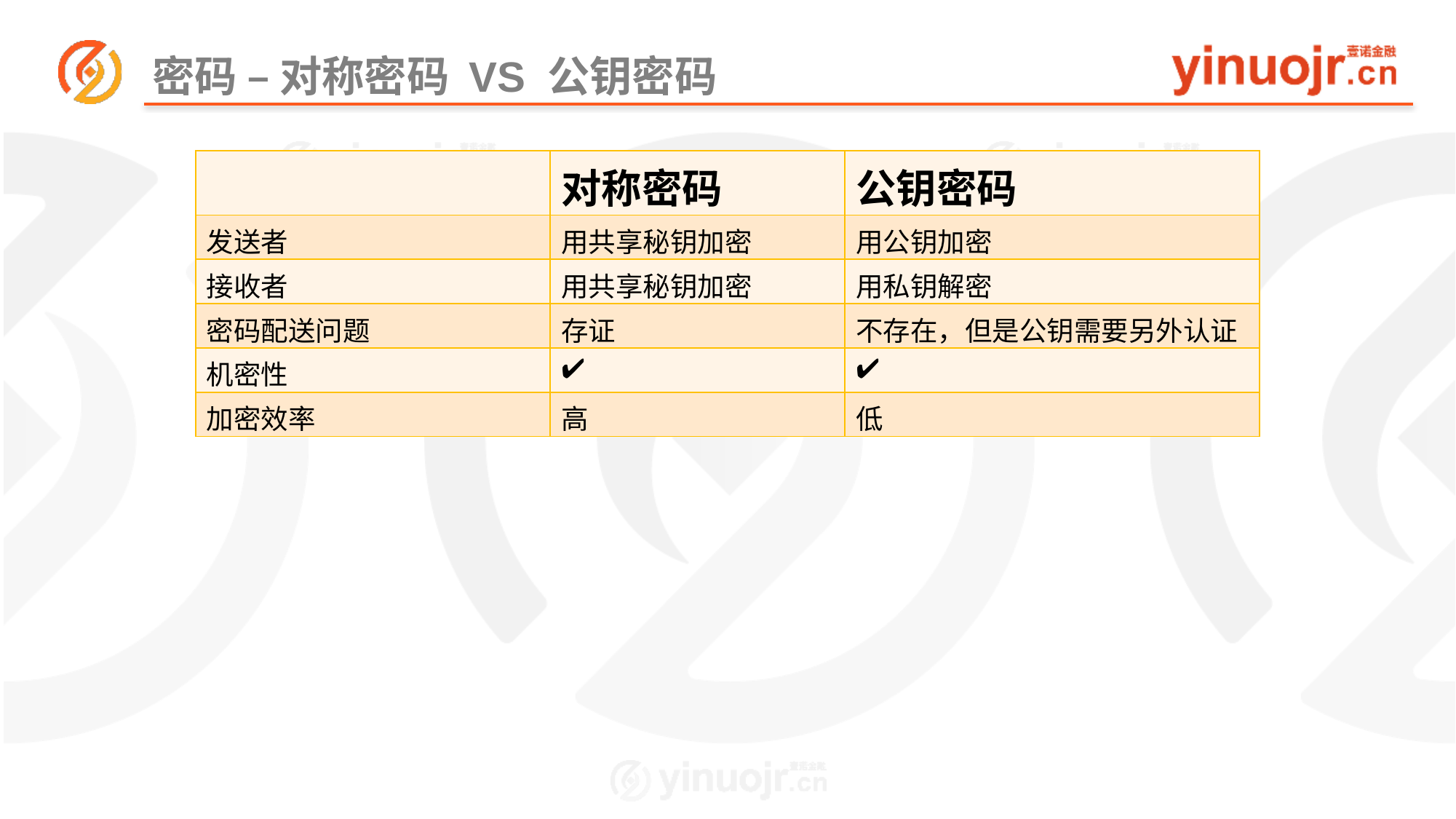

# 密码 – 对称密码 VS 公钥密码
|  | 对称密码 | 公钥密码 |
| --- | --- | --- |
| 发送者 | 用共享秘钥加密 | 用公钥加密 |
| 接收者 | 用共享秘钥加密 | 用私钥解密 |
| 密码配送问题 | 存证 | 不存在，但是公钥需要另外认证 |
| 机密性 | ✔️ | ✔️ |
| 加密效率 | 高 | 低 |